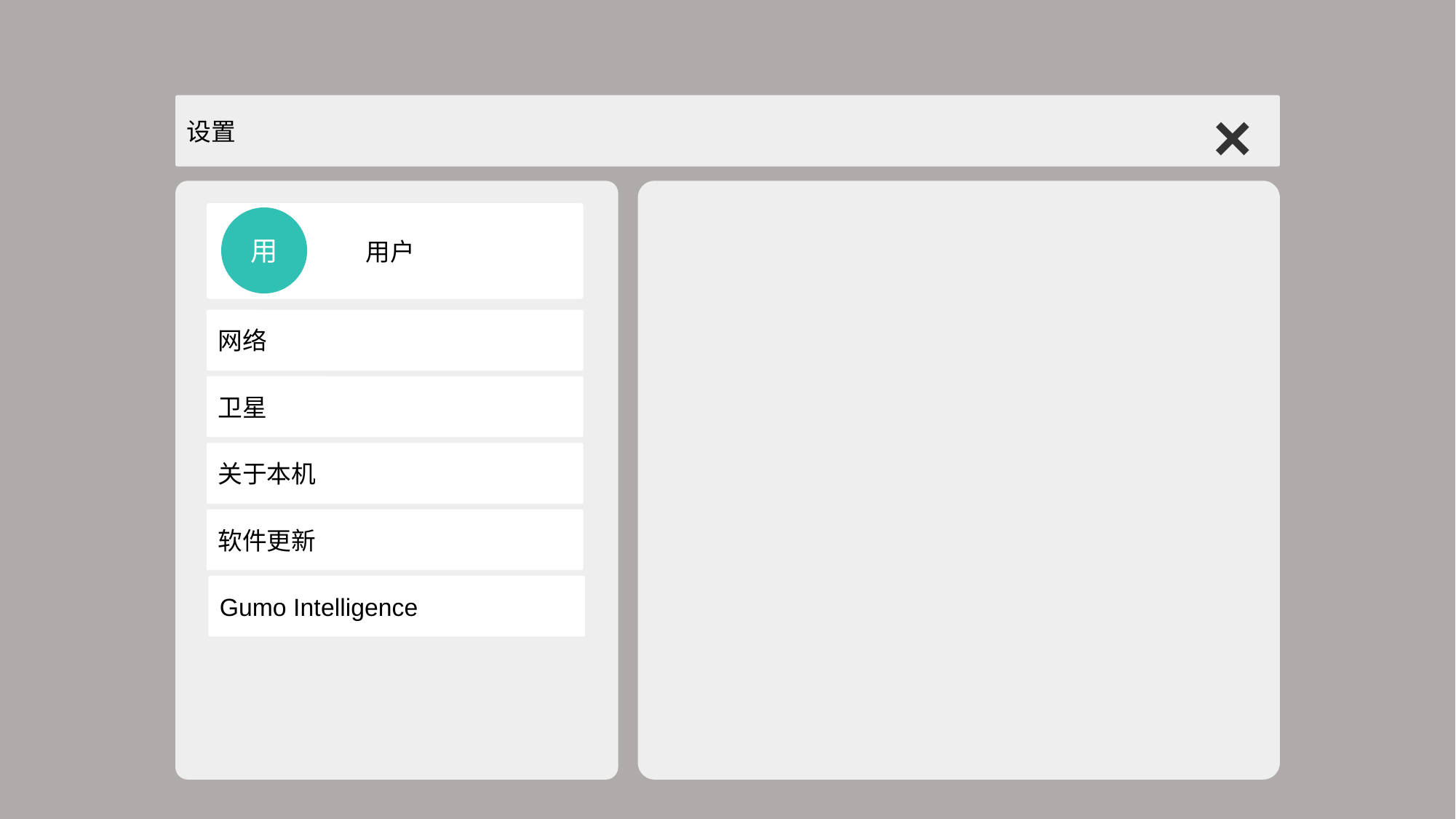

×
设置

	      用户
用
网络
卫星
关于本机
软件更新
Gumo Intelligence